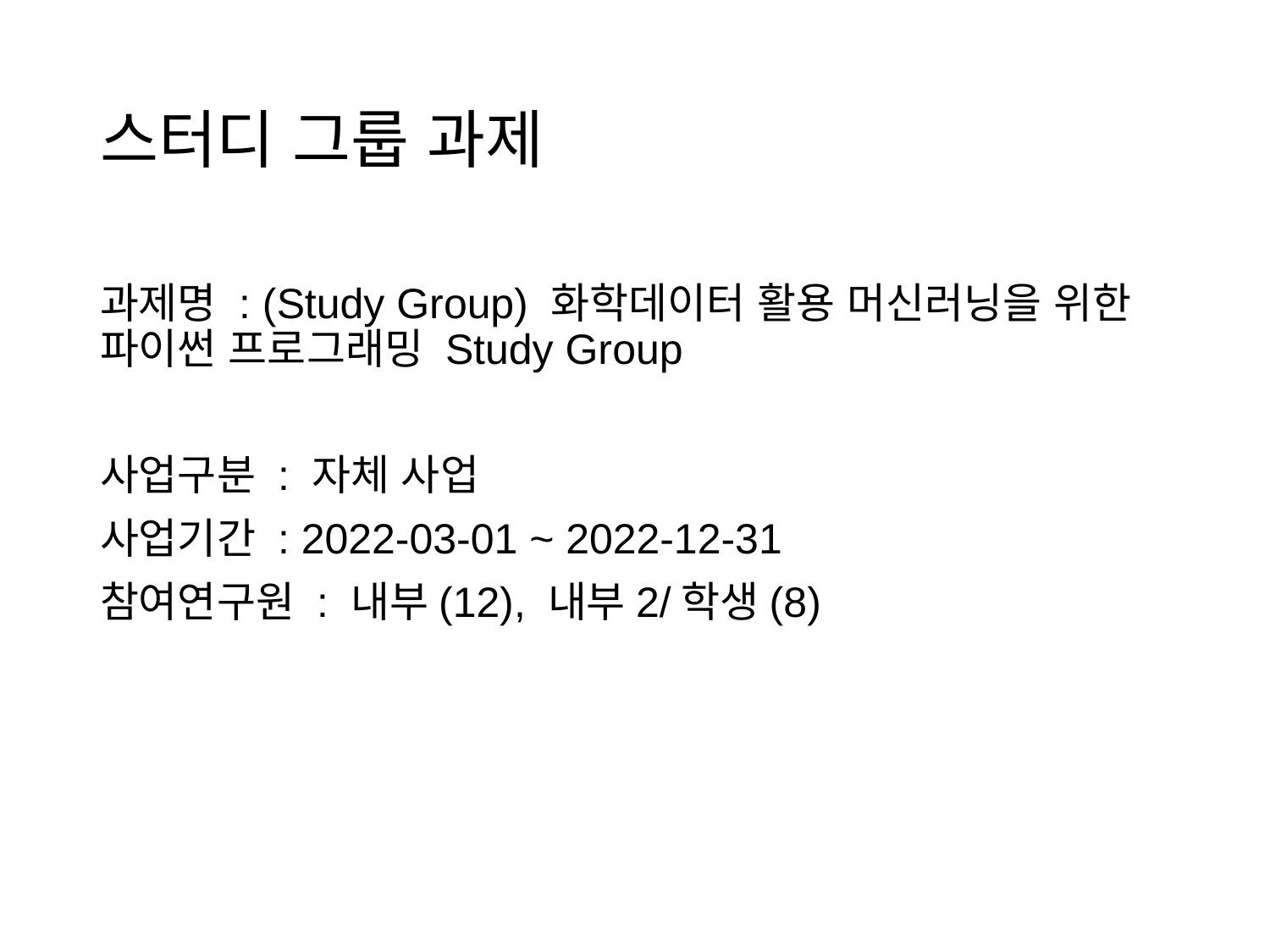

# 스터디 그룹 과제
과제명 : (Study Group) 화학데이터 활용 머신러닝을 위한 파이썬 프로그래밍 Study Group

사업구분 : 자체 사업
사업기간 : 2022-03-01 ~ 2022-12-31
참여연구원 : 내부(12), 내부2/학생(8)